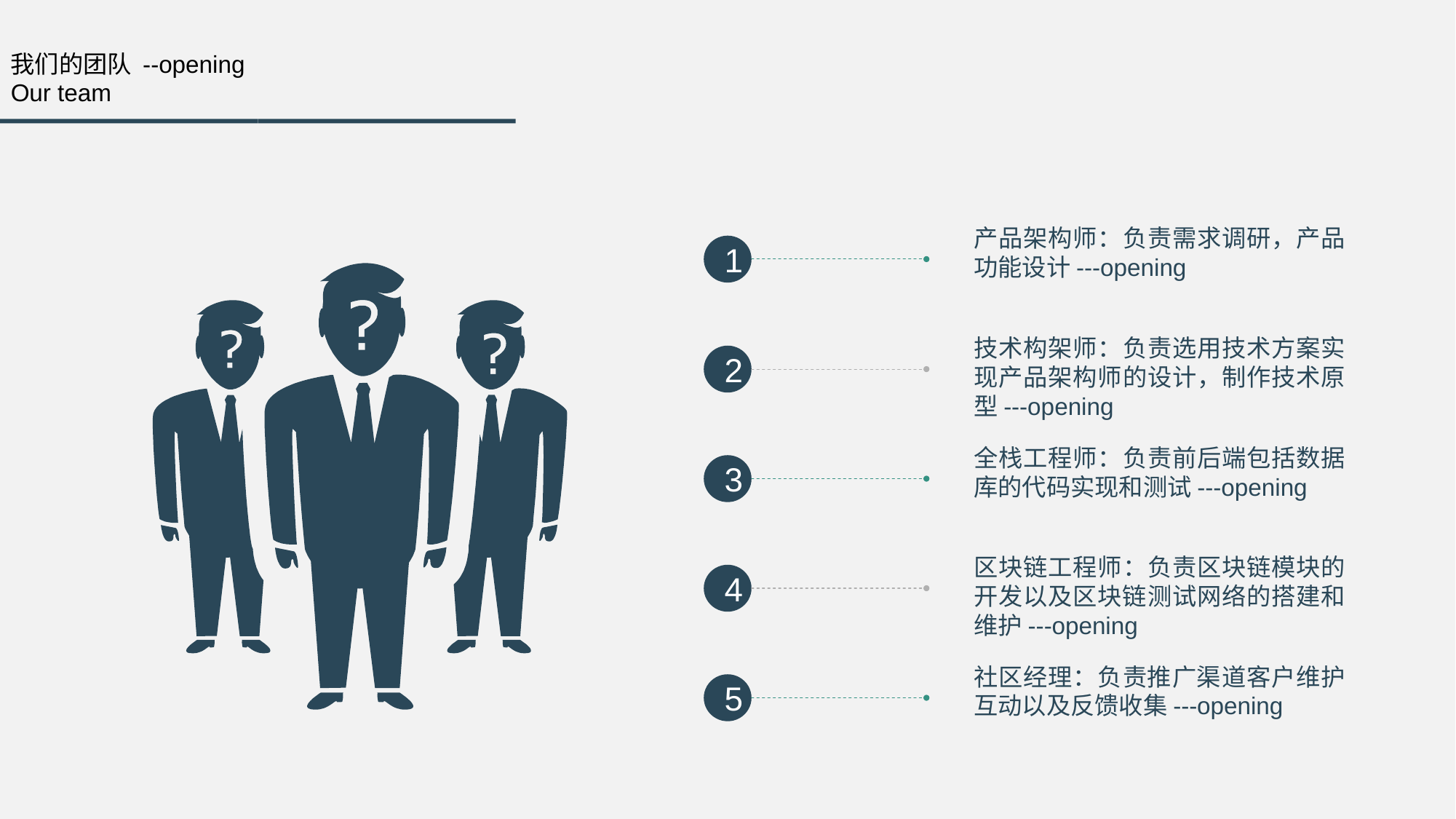

我们的团队 --opening
Our team

产品架构师：负责需求调研，产品功能设计---opening
1
技术构架师：负责选用技术方案实现产品架构师的设计，制作技术原型---opening

2
全栈工程师：负责前后端包括数据库的代码实现和测试---opening

3
区块链工程师：负责区块链模块的开发以及区块链测试网络的搭建和维护---opening

4
社区经理：负责推广渠道客户维护互动以及反馈收集---opening
5